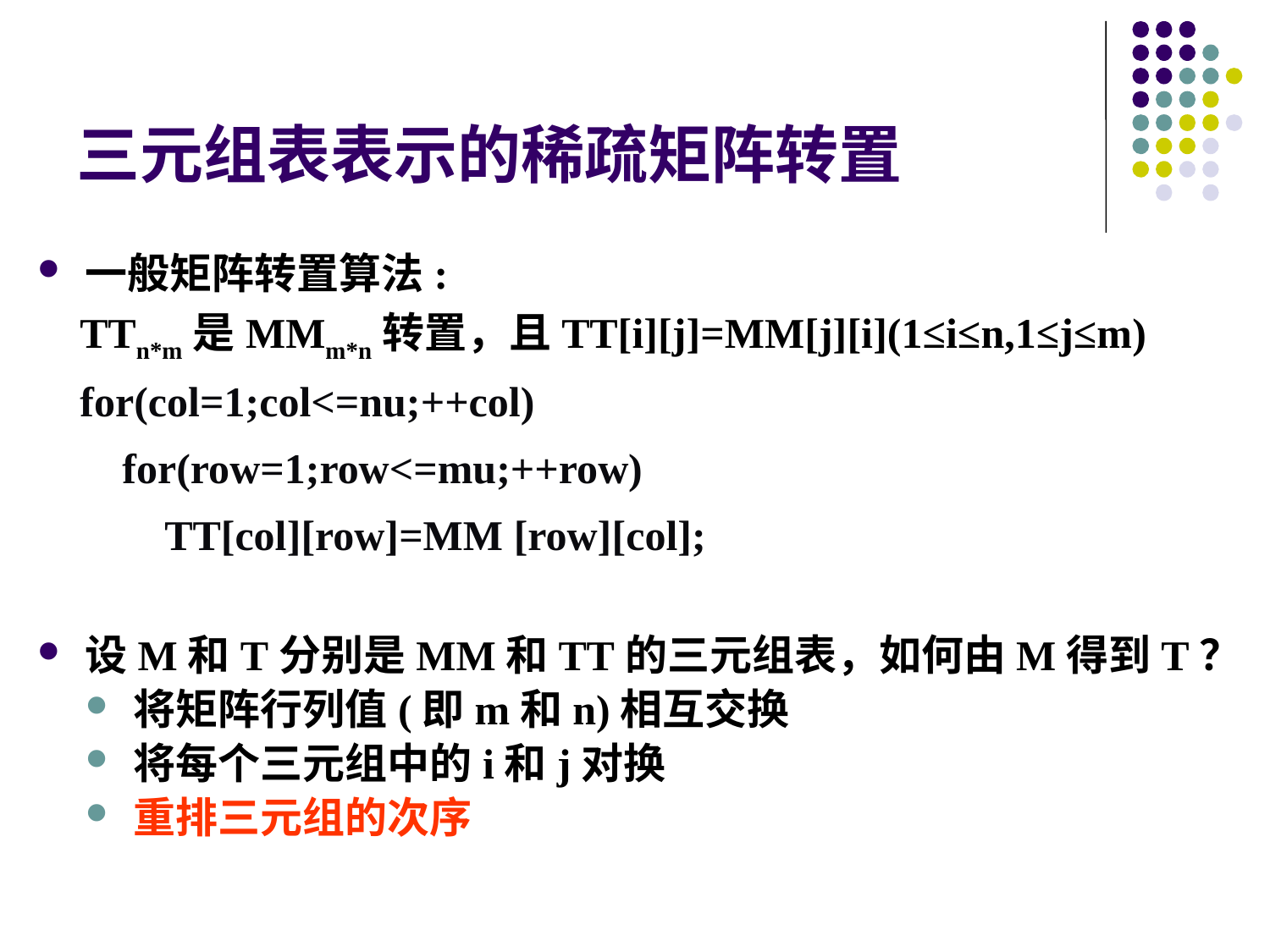

# 三元组表表示的稀疏矩阵转置
一般矩阵转置算法:
    TTn*m是MMm*n转置，且TT[i][j]=MM[j][i](1≤i≤n,1≤j≤m)
    for(col=1;col<=nu;++col)
        for(row=1;row<=mu;++row)
            TT[col][row]=MM [row][col];

设M和T分别是MM和TT的三元组表，如何由M得到T？
将矩阵行列值(即m和n)相互交换
将每个三元组中的i和j对换
重排三元组的次序